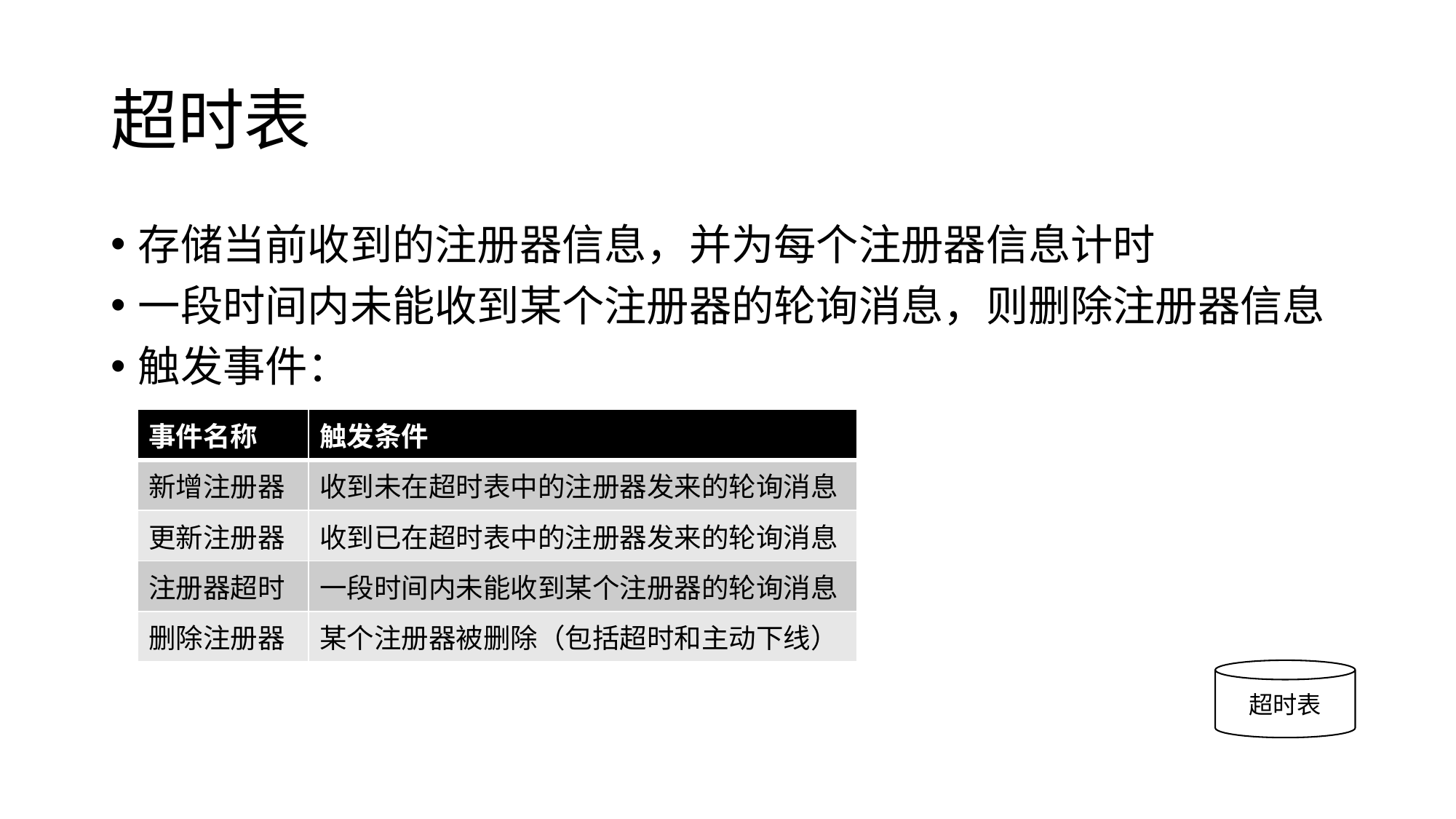

# 超时表
存储当前收到的注册器信息，并为每个注册器信息计时
一段时间内未能收到某个注册器的轮询消息，则删除注册器信息
触发事件：

| 事件名称 | 触发条件 |
| --- | --- |
| 新增注册器 | 收到未在超时表中的注册器发来的轮询消息 |
| 更新注册器 | 收到已在超时表中的注册器发来的轮询消息 |
| 注册器超时 | 一段时间内未能收到某个注册器的轮询消息 |
| 删除注册器 | 某个注册器被删除（包括超时和主动下线） |
超时表